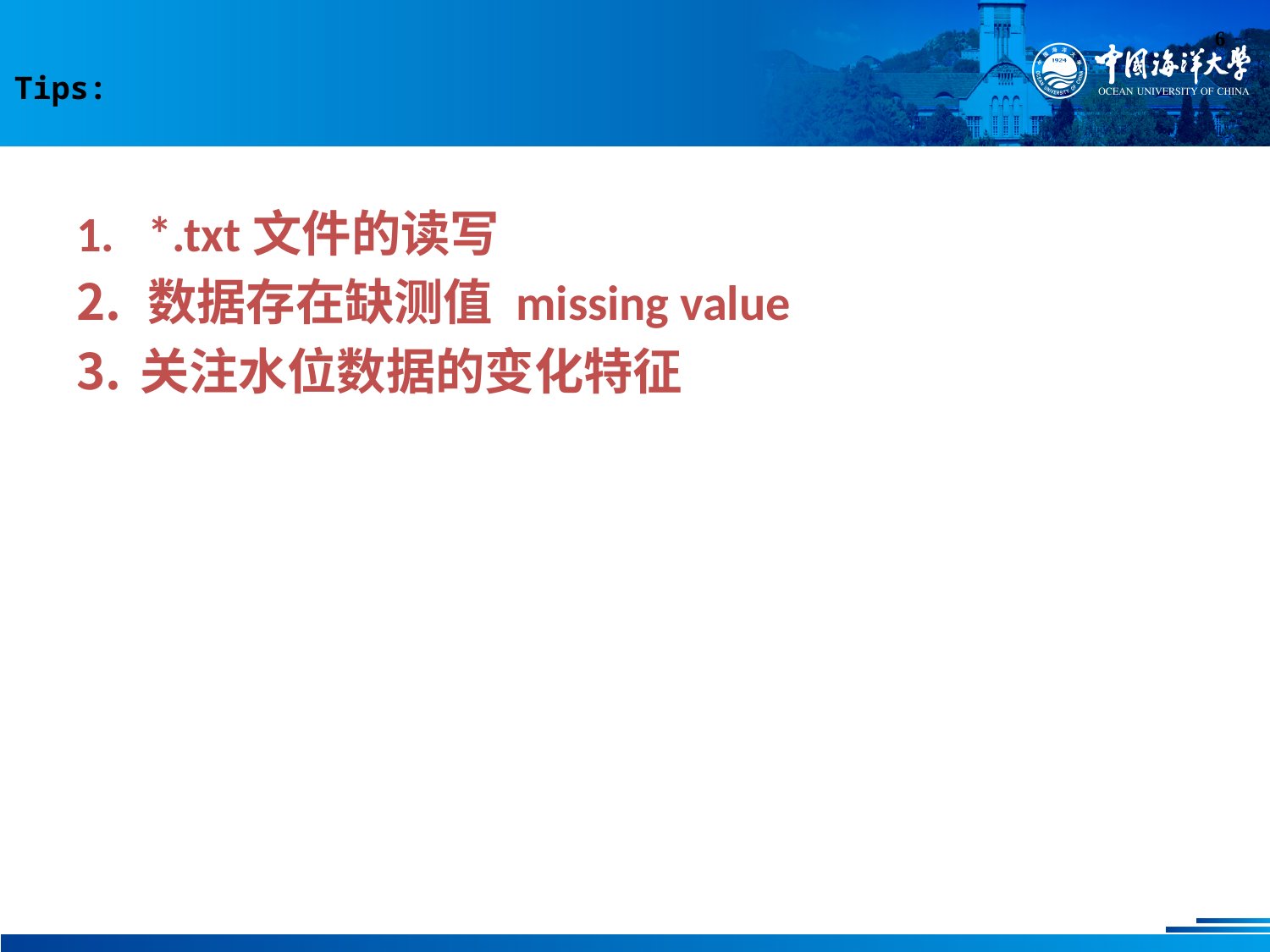

6
# Tips:
*.txt文件的读写
数据存在缺测值 missing value
关注水位数据的变化特征